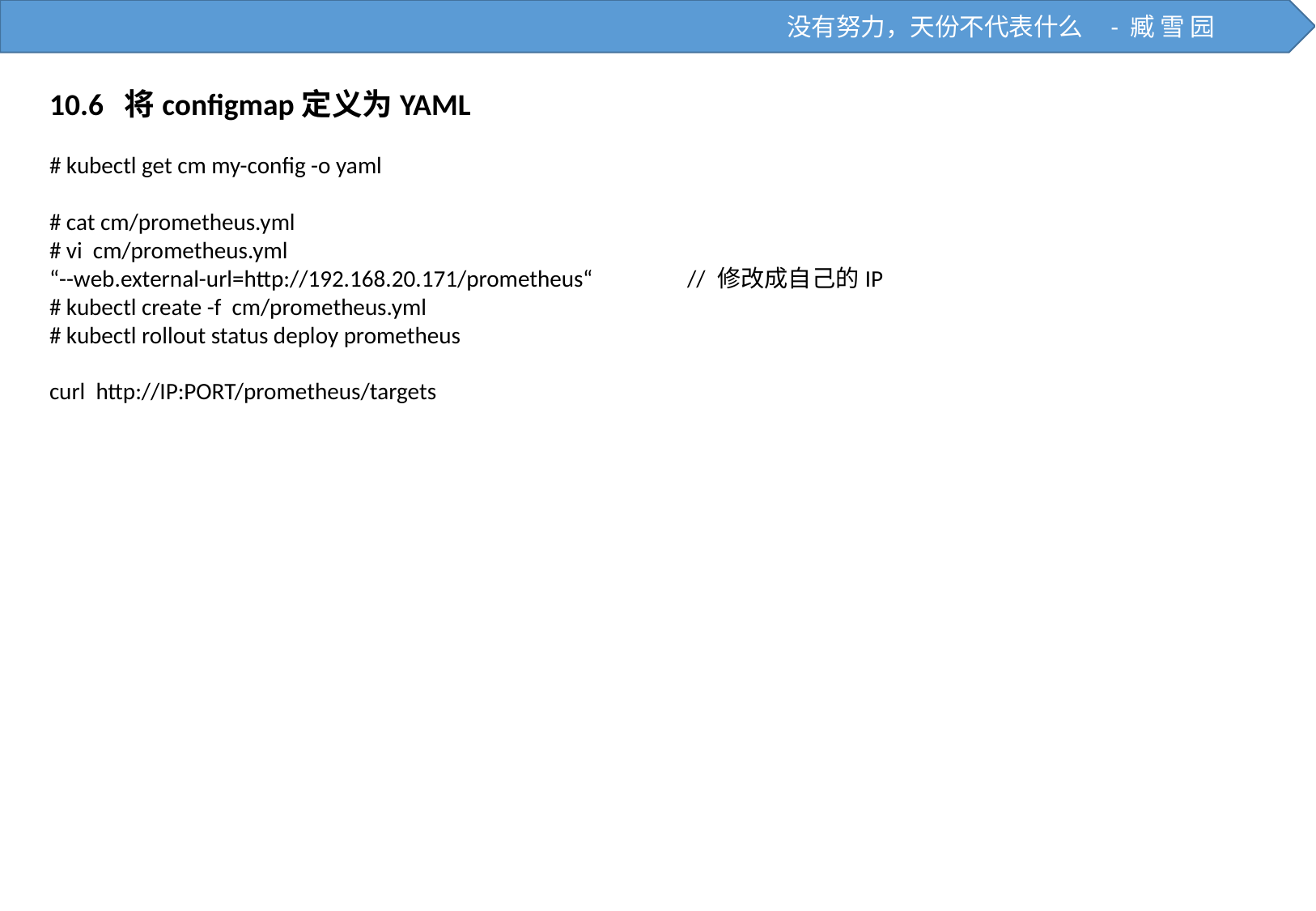

没有努力，天份不代表什么    - 臧 雪 园
10.6  将configmap定义为YAML

# kubectl get cm my-config -o yaml

# cat cm/prometheus.yml
# vi  cm/prometheus.yml
“--web.external-url=http://192.168.20.171/prometheus“                  // 修改成自己的IP
# kubectl create -f  cm/prometheus.yml
# kubectl rollout status deploy prometheus

curl  http://IP:PORT/prometheus/targets